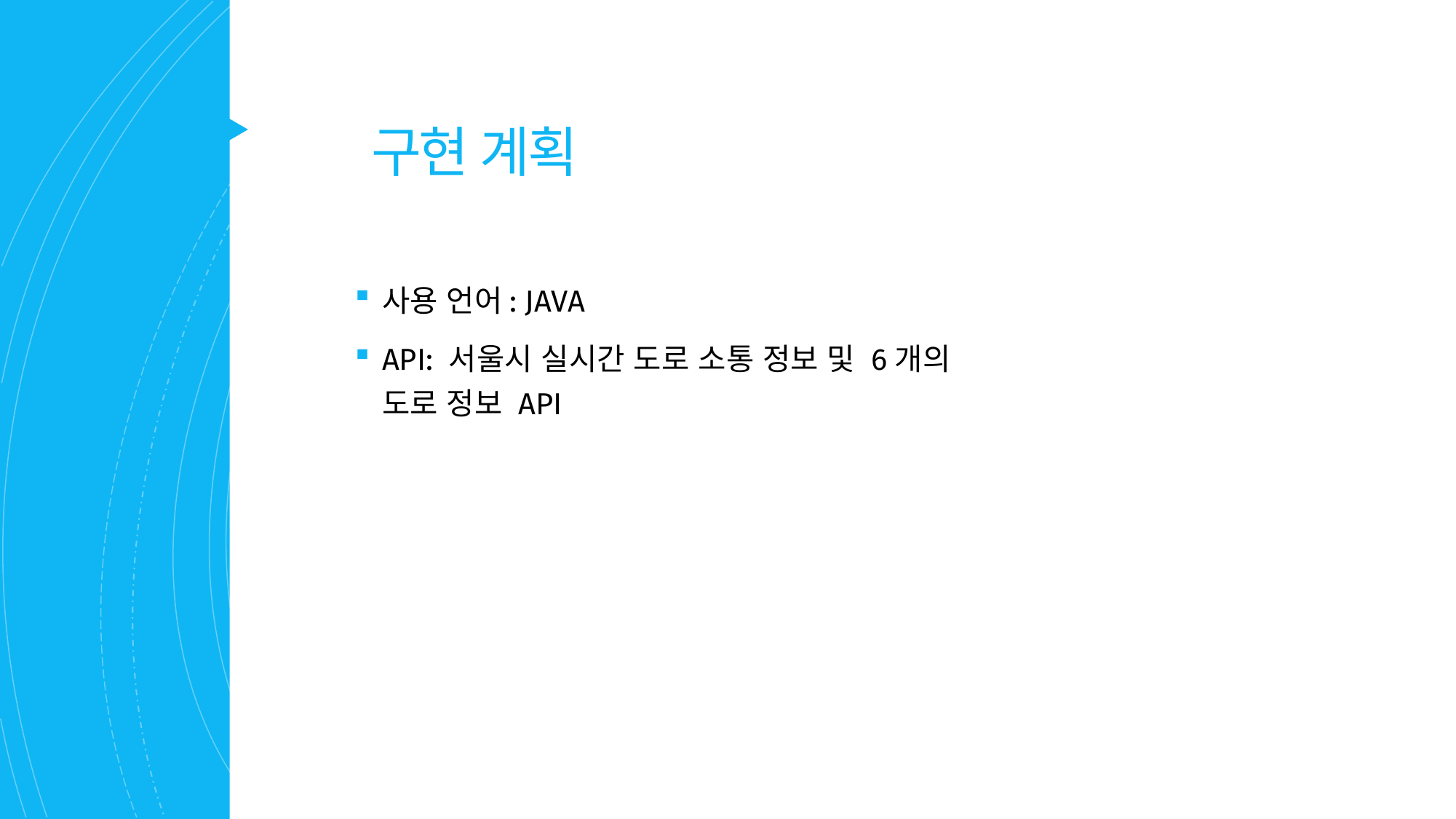

# 구현 계획

사용 언어: JAVA
API: 서울시 실시간 도로 소통 정보 및 6개의              도로 정보 API